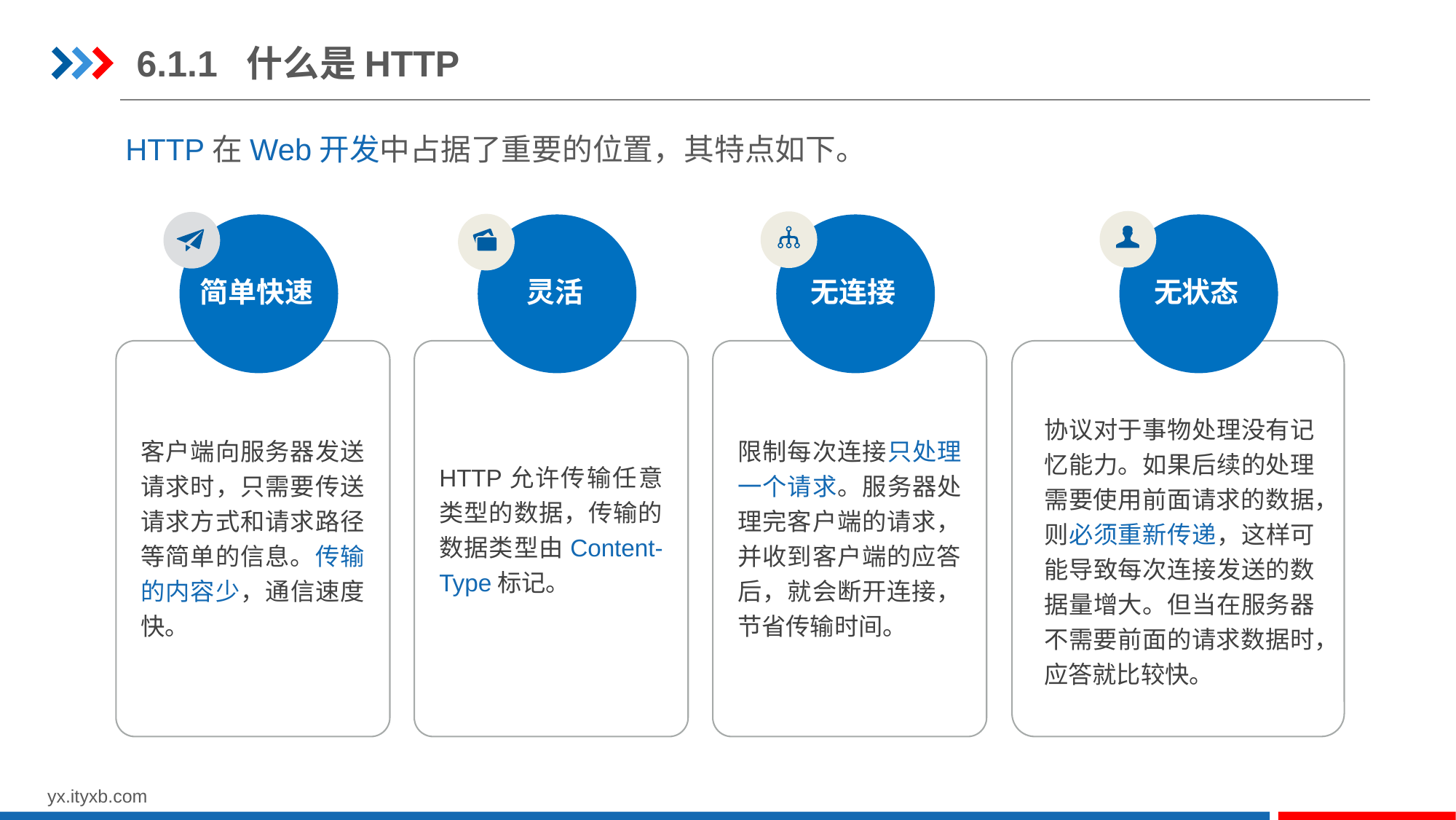

6.1.1  什么是HTTP
HTTP在Web开发中占据了重要的位置，其特点如下。

简单快速
灵活
无连接
无状态

HTTP允许传输任意类型的数据，传输的数据类型由Content-Type标记。
客户端向服务器发送请求时，只需要传送请求方式和请求路径等简单的信息。传输的内容少，通信速度快。
限制每次连接只处理一个请求。服务器处理完客户端的请求，并收到客户端的应答后，就会断开连接，节省传输时间。
协议对于事物处理没有记忆能力。如果后续的处理需要使用前面请求的数据，则必须重新传递，这样可能导致每次连接发送的数据量增大。但当在服务器不需要前面的请求数据时，应答就比较快。